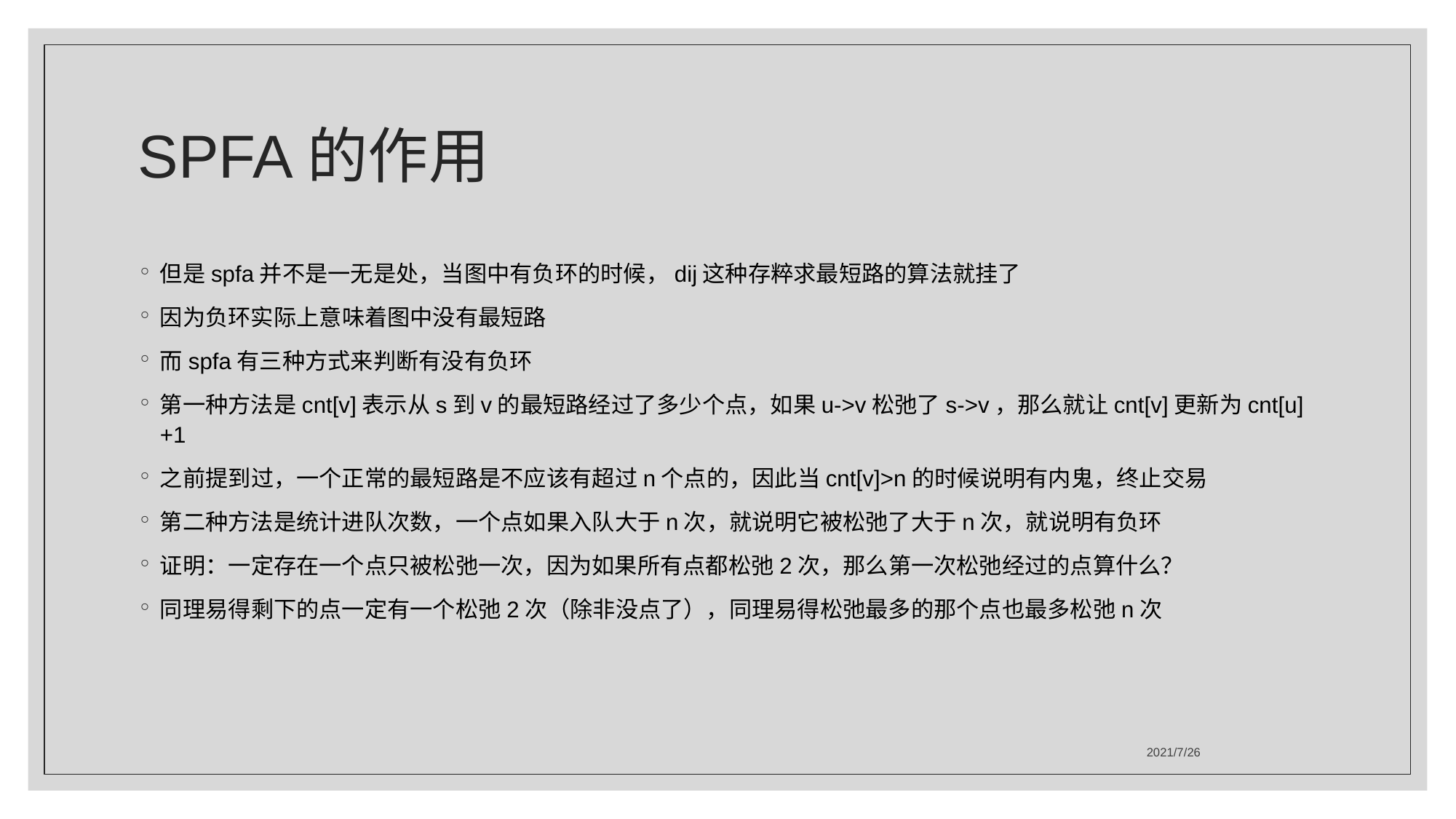

# SPFA的作用
但是spfa并不是一无是处，当图中有负环的时候，dij这种存粹求最短路的算法就挂了
因为负环实际上意味着图中没有最短路
而spfa有三种方式来判断有没有负环
第一种方法是cnt[v]表示从s到v的最短路经过了多少个点，如果u->v松弛了s->v，那么就让cnt[v]更新为cnt[u]+1
之前提到过，一个正常的最短路是不应该有超过n个点的，因此当cnt[v]>n的时候说明有内鬼，终止交易
第二种方法是统计进队次数，一个点如果入队大于n次，就说明它被松弛了大于n次，就说明有负环
证明：一定存在一个点只被松弛一次，因为如果所有点都松弛2次，那么第一次松弛经过的点算什么？
同理易得剩下的点一定有一个松弛2次（除非没点了），同理易得松弛最多的那个点也最多松弛n次
2021/7/26